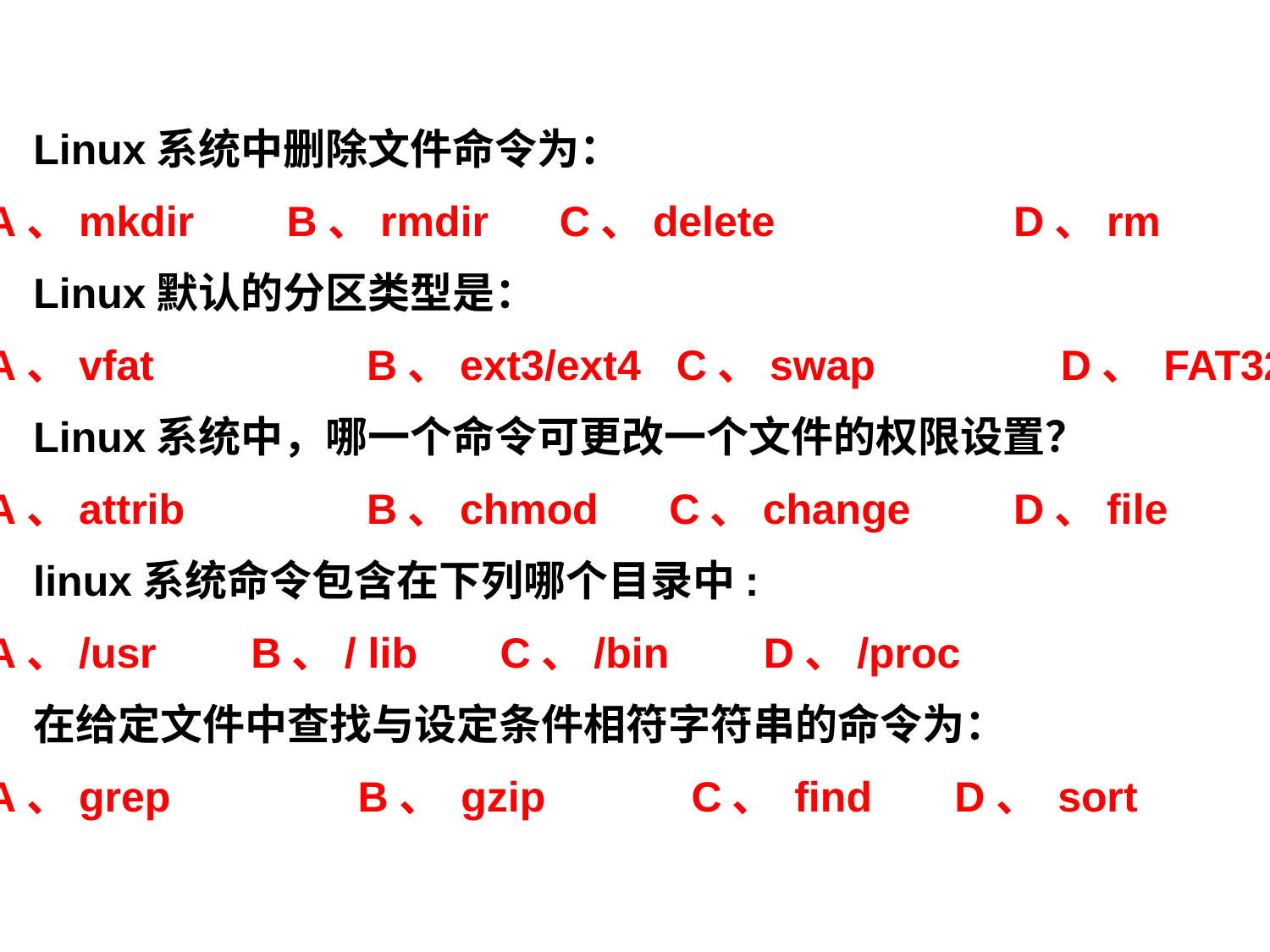

Linux系统中删除文件命令为：
A、mkdir	    B、rmdir      C、delete		 D、rm
Linux默认的分区类型是：
A、vfat		B、ext3/ext4   C、swap	     D、 FAT32
Linux系统中，哪一个命令可更改一个文件的权限设置？
A、attrib		B、chmod      C、change 	 D、file
linux系统命令包含在下列哪个目录中:
A、/usr        B、/ lib       C、/bin        D、/proc
在给定文件中查找与设定条件相符字符串的命令为：
A、grep 	          B、 gzip 	      C、 find       D、 sort